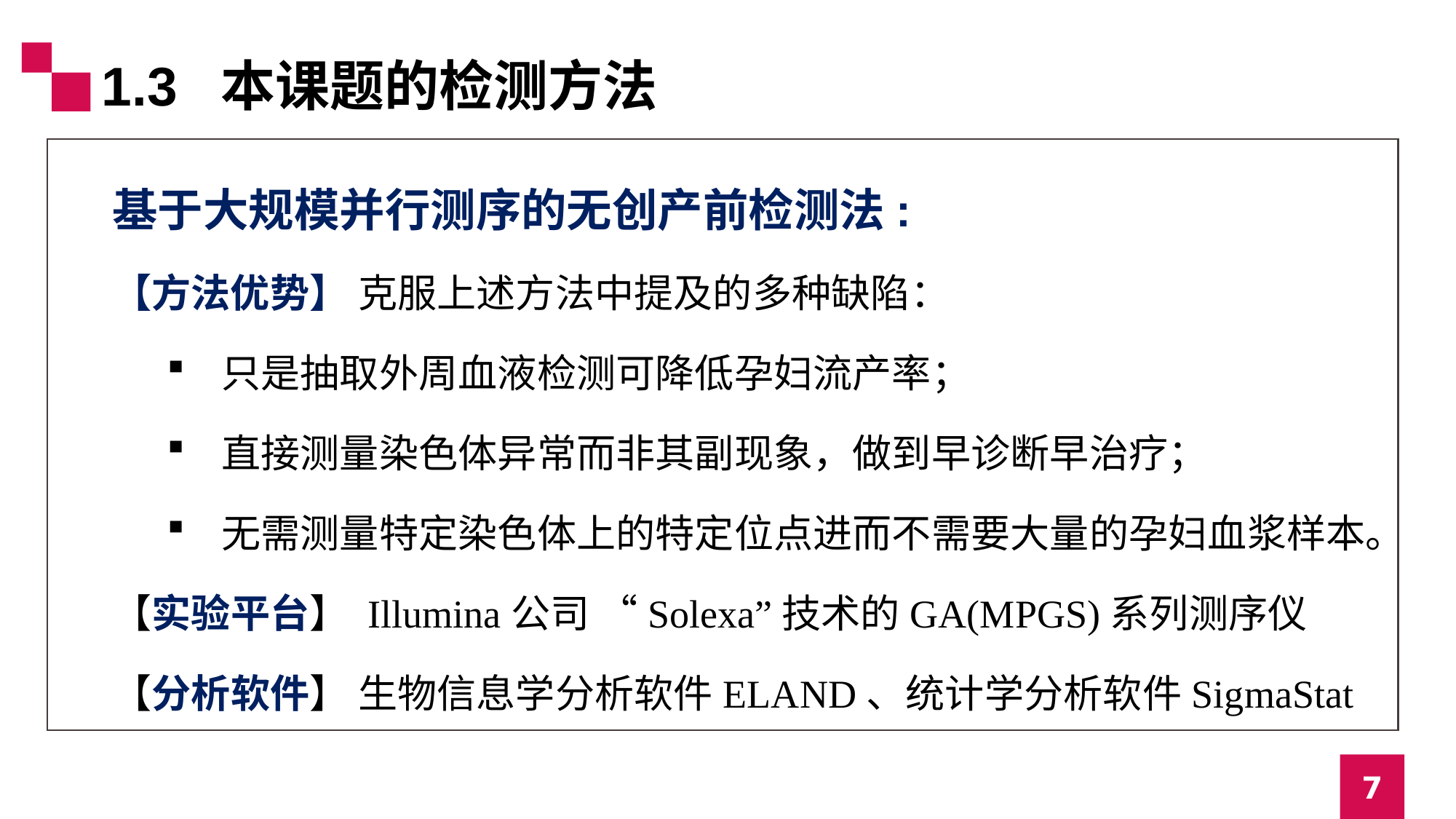

1.3  本课题的检测方法
基于大规模并行测序的无创产前检测法:
【方法优势】 克服上述方法中提及的多种缺陷：
只是抽取外周血液检测可降低孕妇流产率；
直接测量染色体异常而非其副现象，做到早诊断早治疗；
无需测量特定染色体上的特定位点进而不需要大量的孕妇血浆样本。
【实验平台】 Illumina公司 “Solexa”技术的GA(MPGS)系列测序仪
【分析软件】 生物信息学分析软件ELAND、统计学分析软件SigmaStat
7